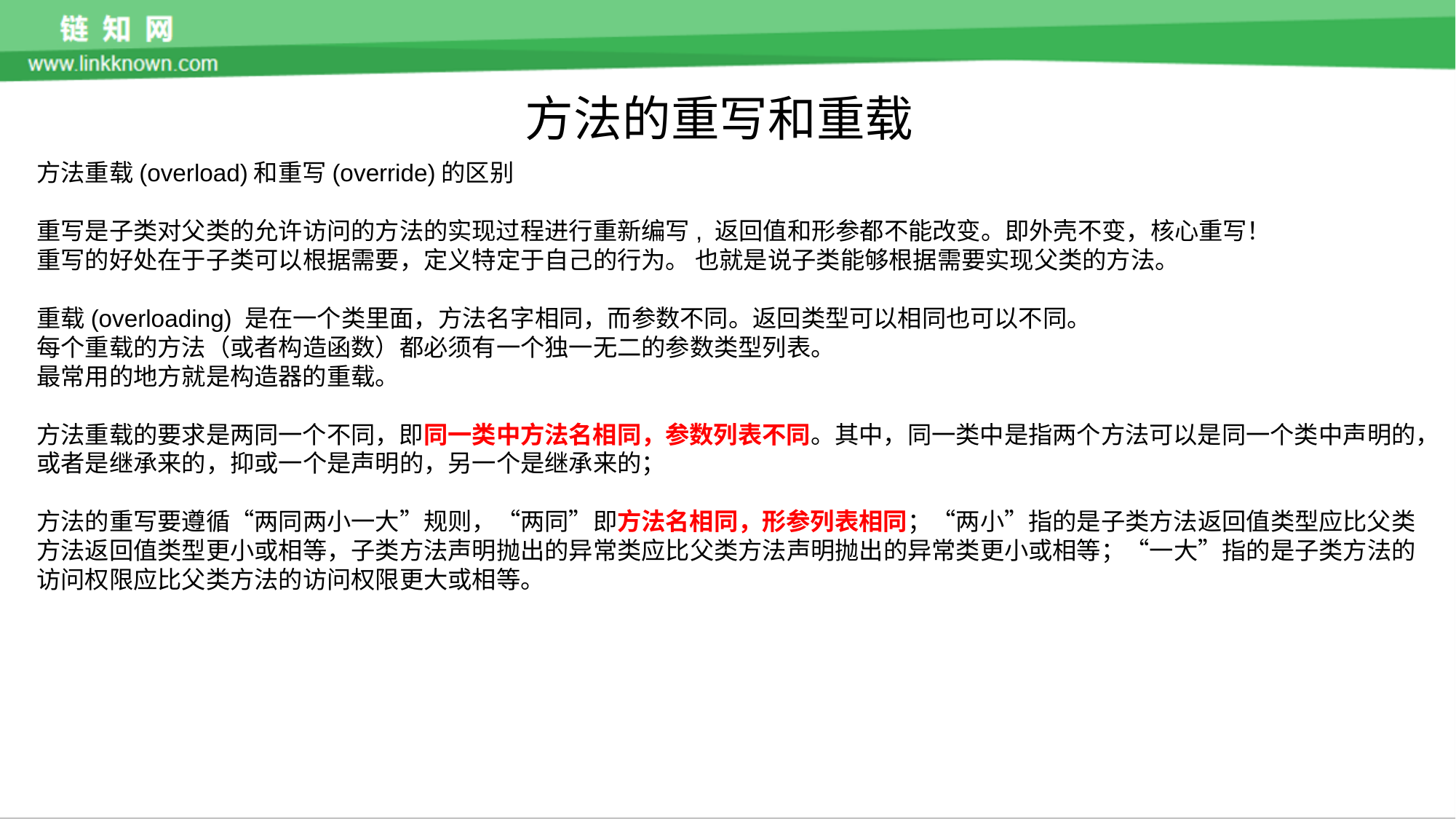

方法的重写和重载
方法重载(overload)和重写(override)的区别

重写是子类对父类的允许访问的方法的实现过程进行重新编写, 返回值和形参都不能改变。即外壳不变，核心重写！
重写的好处在于子类可以根据需要，定义特定于自己的行为。 也就是说子类能够根据需要实现父类的方法。

重载(overloading) 是在一个类里面，方法名字相同，而参数不同。返回类型可以相同也可以不同。
每个重载的方法（或者构造函数）都必须有一个独一无二的参数类型列表。
最常用的地方就是构造器的重载。

方法重载的要求是两同一个不同，即同一类中方法名相同，参数列表不同。其中，同一类中是指两个方法可以是同一个类中声明的，或者是继承来的，抑或一个是声明的，另一个是继承来的；

方法的重写要遵循“两同两小一大”规则，“两同”即方法名相同，形参列表相同；“两小”指的是子类方法返回值类型应比父类方法返回值类型更小或相等，子类方法声明抛出的异常类应比父类方法声明抛出的异常类更小或相等；“一大”指的是子类方法的访问权限应比父类方法的访问权限更大或相等。